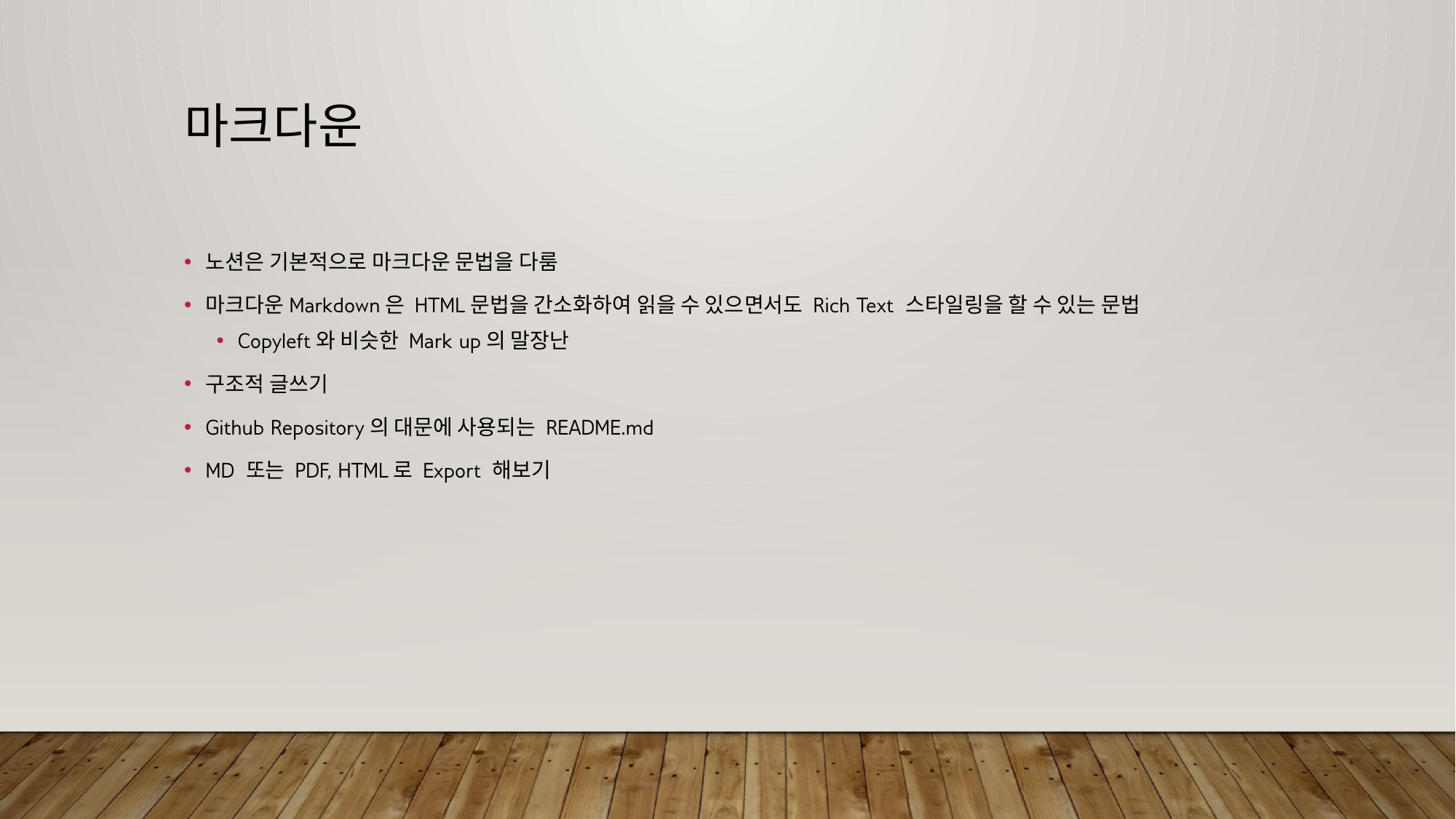

# 마크다운
노션은 기본적으로 마크다운 문법을 다룸
마크다운Markdown은 HTML문법을 간소화하여 읽을 수 있으면서도 Rich Text 스타일링을 할 수 있는 문법
Copyleft와 비슷한 Mark up의 말장난
구조적 글쓰기
Github Repository의 대문에 사용되는 README.md
MD 또는 PDF, HTML로 Export 해보기